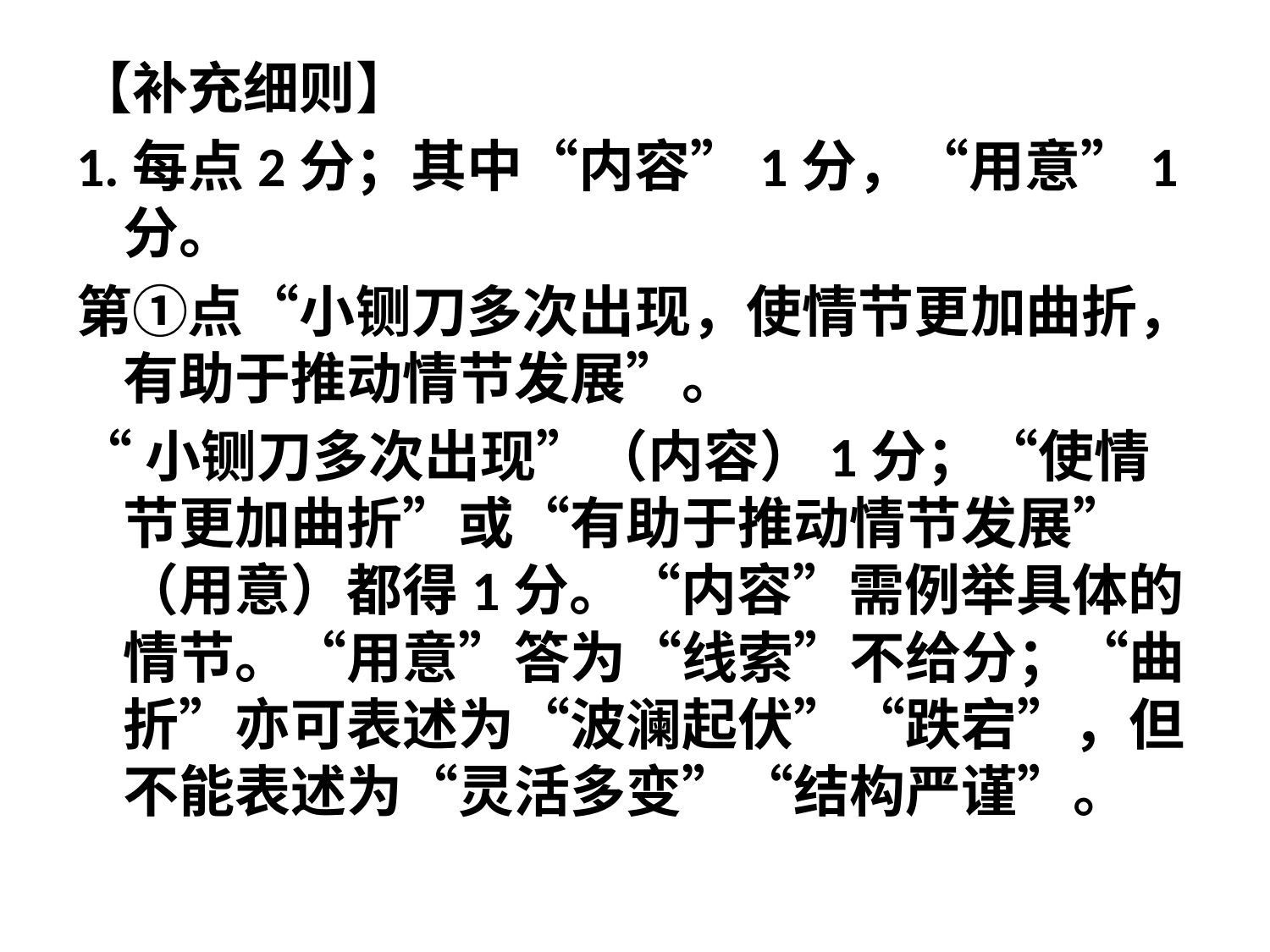

【补充细则】
1.每点2分；其中“内容”1分，“用意”1分。
第①点“小铡刀多次出现，使情节更加曲折，有助于推动情节发展”。
“小铡刀多次出现”（内容）1分；“使情节更加曲折”或“有助于推动情节发展”（用意）都得1分。“内容”需例举具体的情节。“用意”答为“线索”不给分；“曲折”亦可表述为“波澜起伏”“跌宕”，但不能表述为“灵活多变”“结构严谨”。